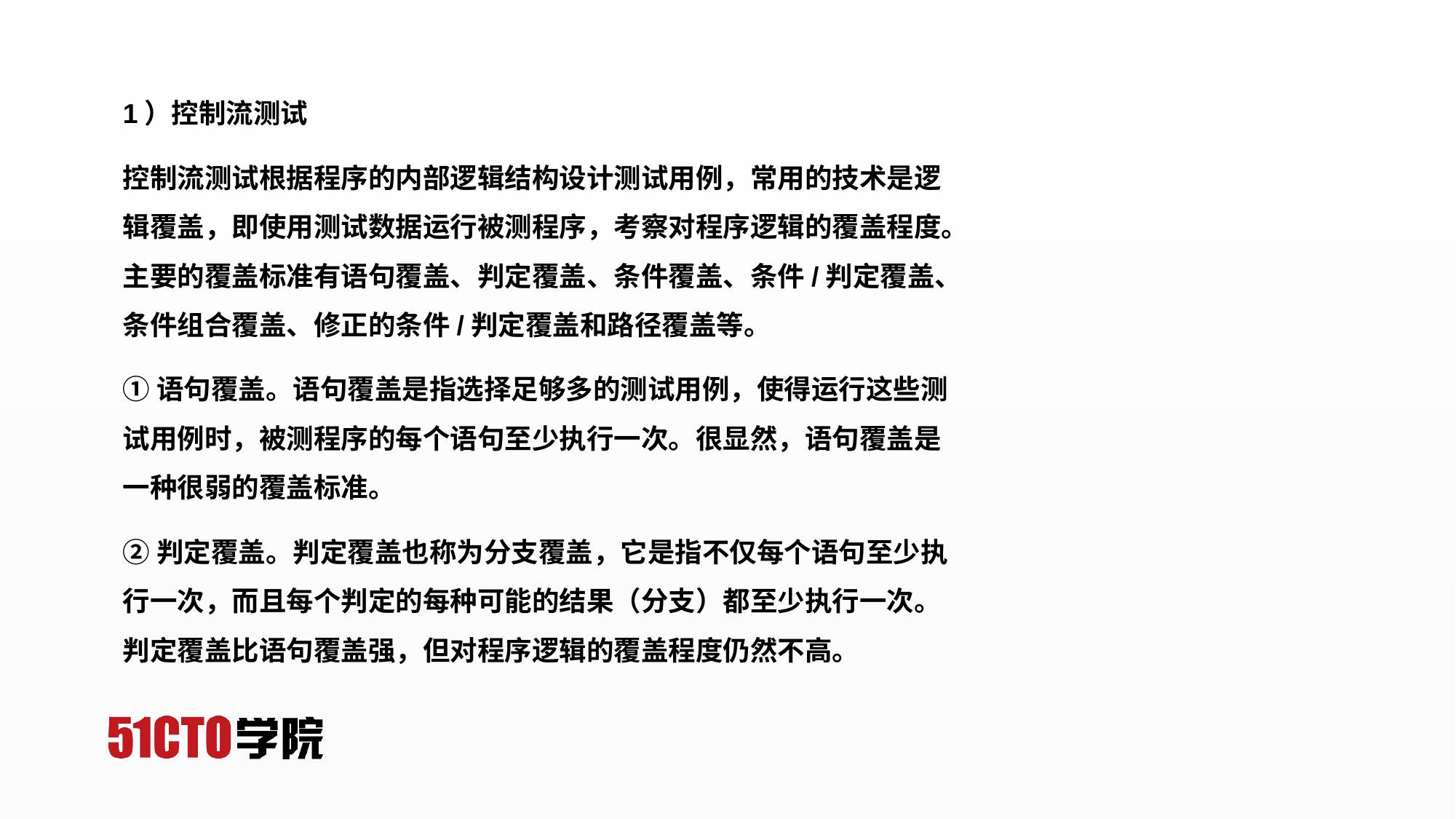

1）控制流测试
控制流测试根据程序的内部逻辑结构设计测试用例，常用的技术是逻辑覆盖，即使用测试数据运行被测程序，考察对程序逻辑的覆盖程度。主要的覆盖标准有语句覆盖、判定覆盖、条件覆盖、条件/判定覆盖、条件组合覆盖、修正的条件/判定覆盖和路径覆盖等。
①语句覆盖。语句覆盖是指选择足够多的测试用例，使得运行这些测试用例时，被测程序的每个语句至少执行一次。很显然，语句覆盖是一种很弱的覆盖标准。
②判定覆盖。判定覆盖也称为分支覆盖，它是指不仅每个语句至少执行一次，而且每个判定的每种可能的结果（分支）都至少执行一次。判定覆盖比语句覆盖强，但对程序逻辑的覆盖程度仍然不高。